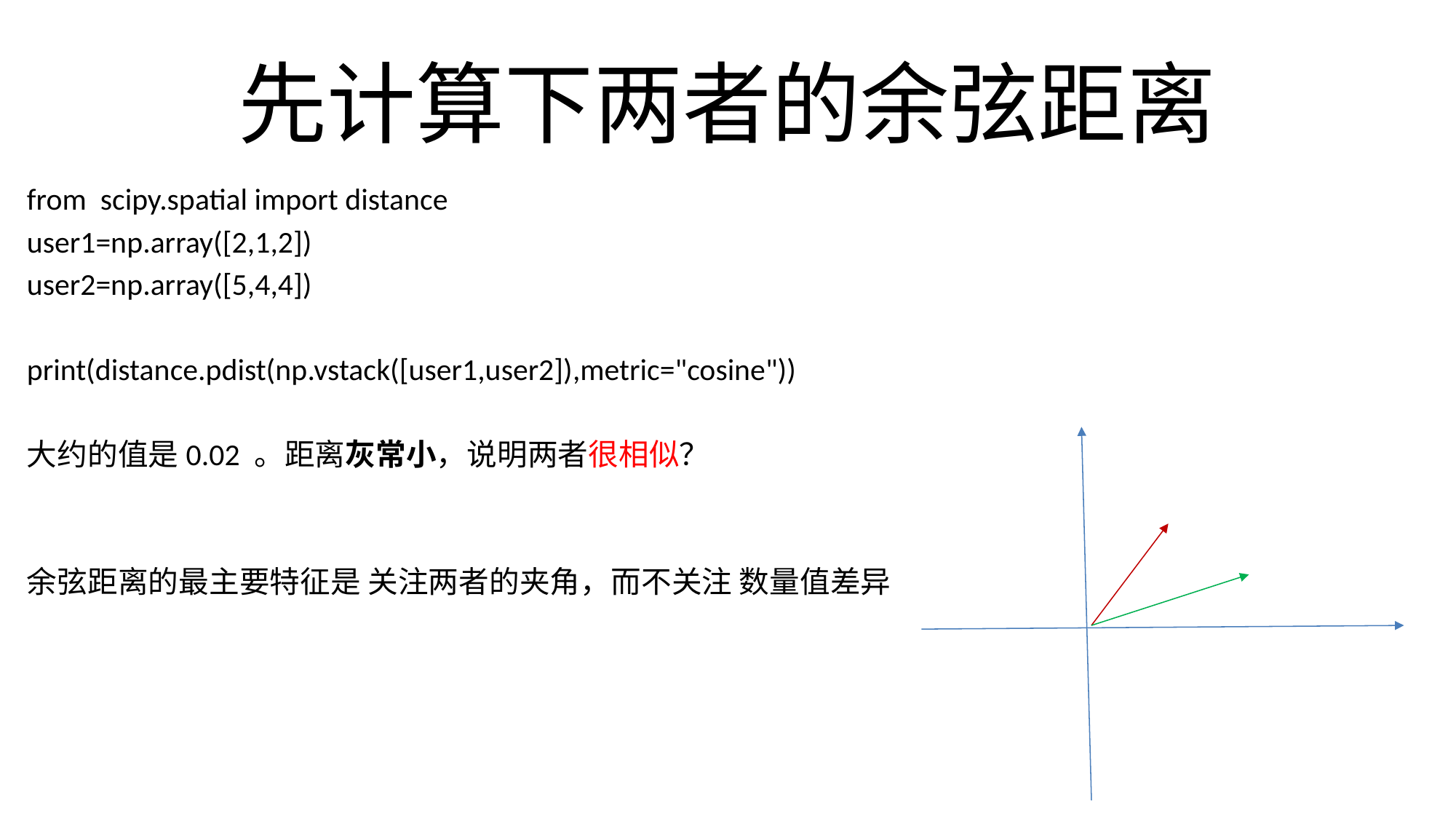

# 先计算下两者的余弦距离
from  scipy.spatial import distance
user1=np.array([2,1,2])
user2=np.array([5,4,4])

print(distance.pdist(np.vstack([user1,user2]),metric="cosine"))

大约的值是0.02 。距离灰常小，说明两者很相似？

余弦距离的最主要特征是 关注两者的夹角，而不关注 数量值差异